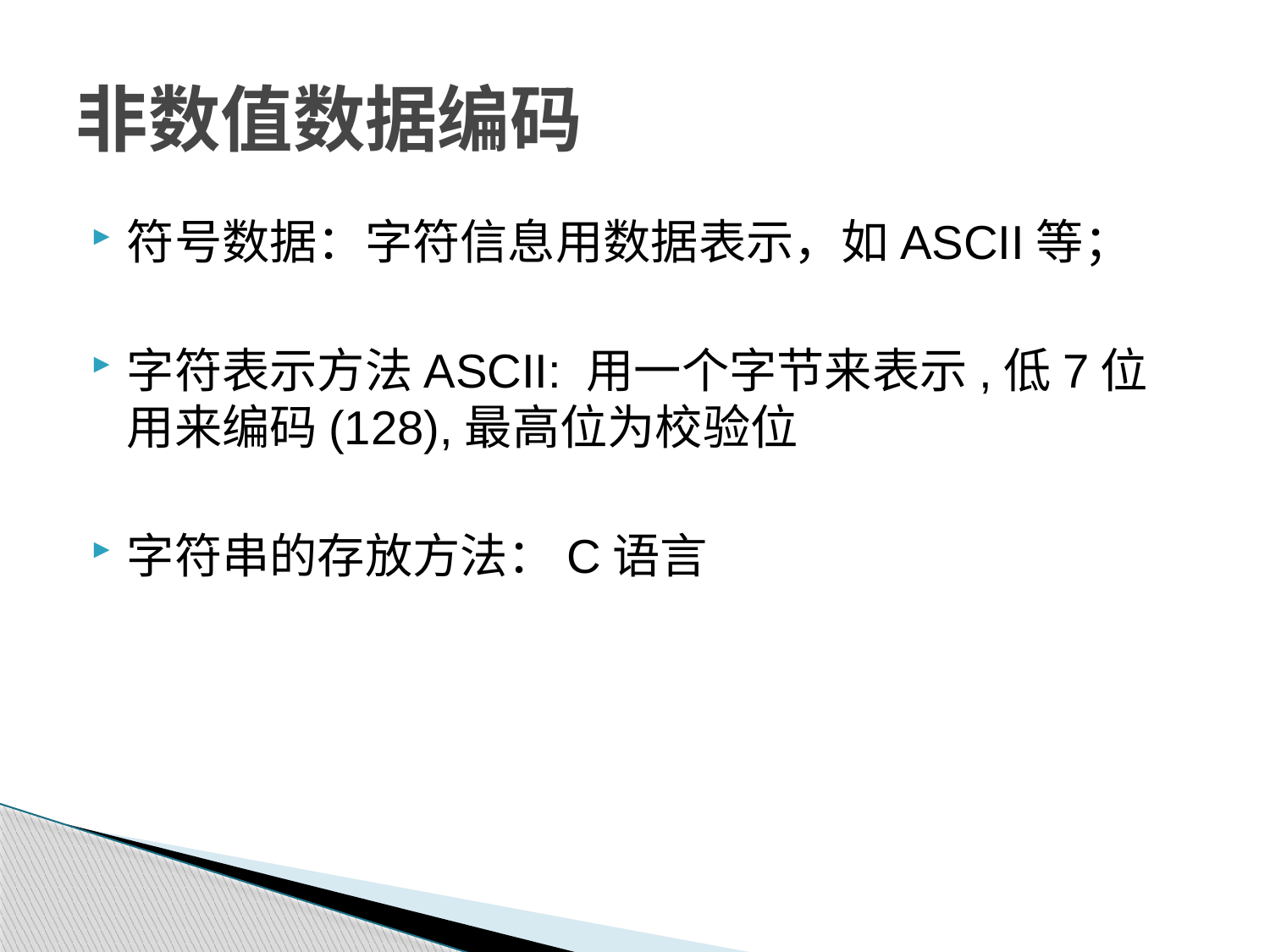

# 非数值数据编码
符号数据：字符信息用数据表示，如ASCII等；

字符表示方法ASCII: 用一个字节来表示,低7位用来编码(128),最高位为校验位

字符串的存放方法：C语言